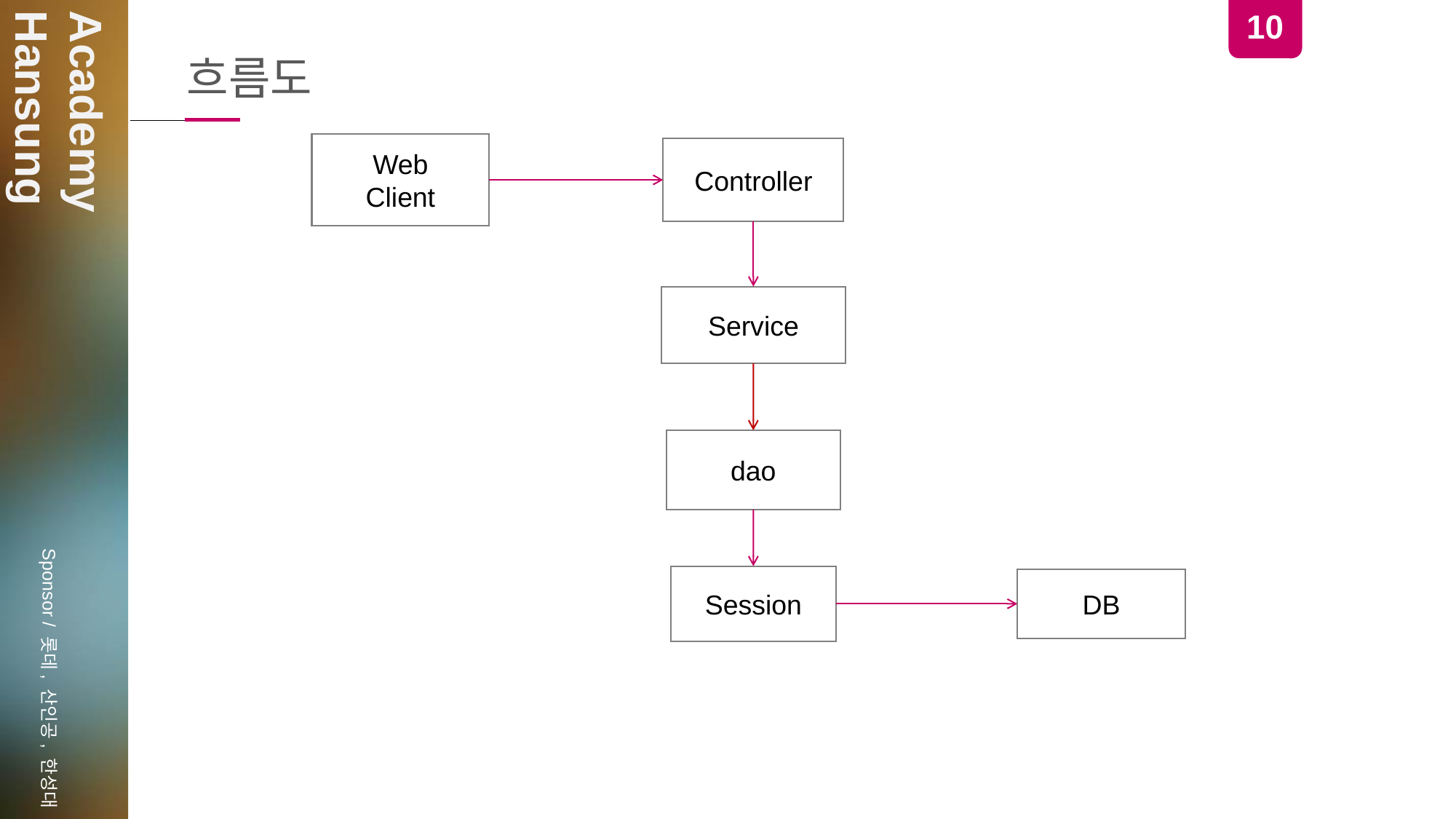

10

흐름도
Web
Client
Controller
Service
dao
Session
DB